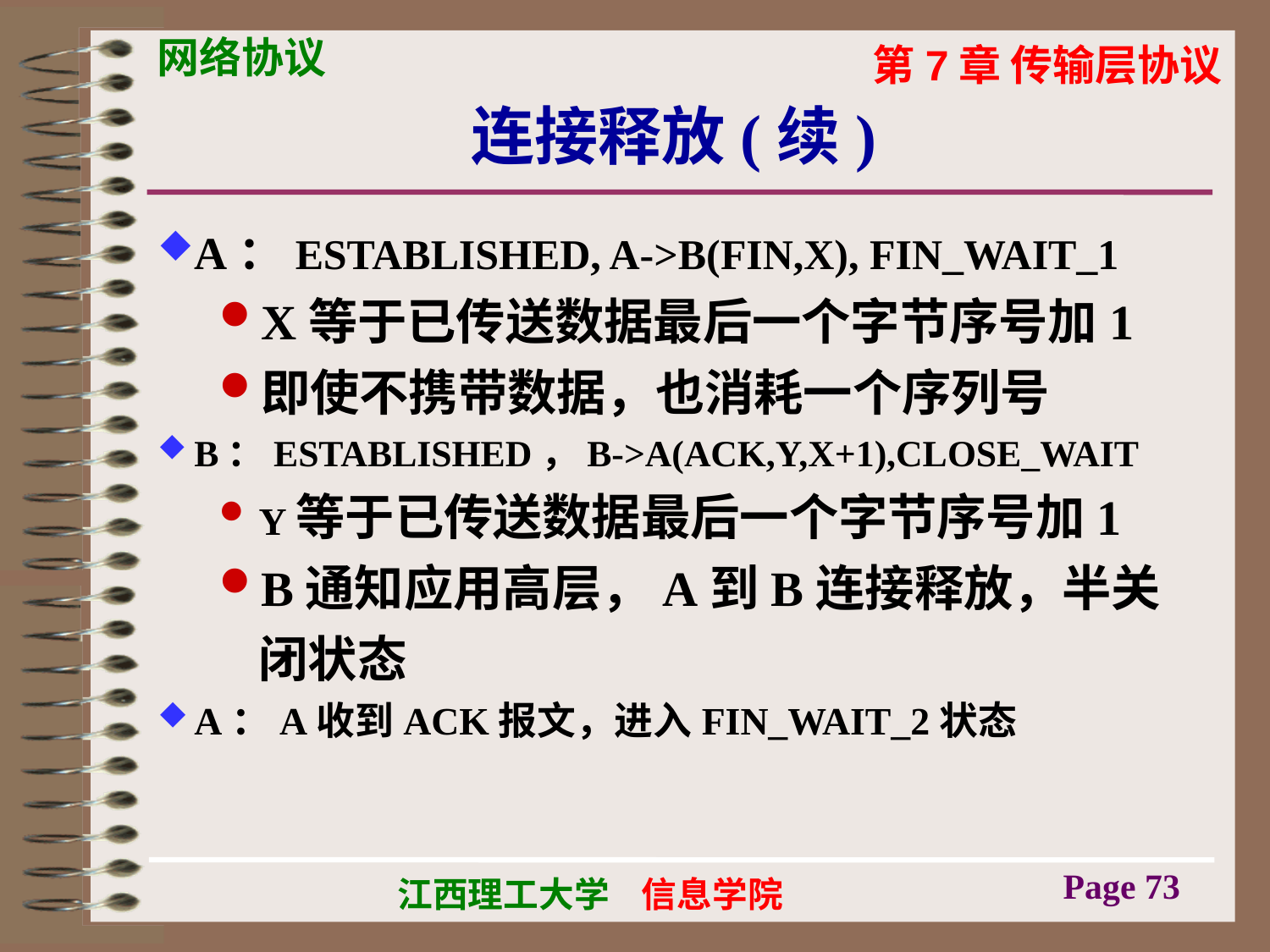

# 连接释放(续)
A：ESTABLISHED, A->B(FIN,X), FIN_WAIT_1
X等于已传送数据最后一个字节序号加1
即使不携带数据，也消耗一个序列号
B：ESTABLISHED，B->A(ACK,Y,X+1),CLOSE_WAIT
Y等于已传送数据最后一个字节序号加1
B通知应用高层，A到B连接释放，半关闭状态
A：A收到ACK报文，进入FIN_WAIT_2状态

Page 73